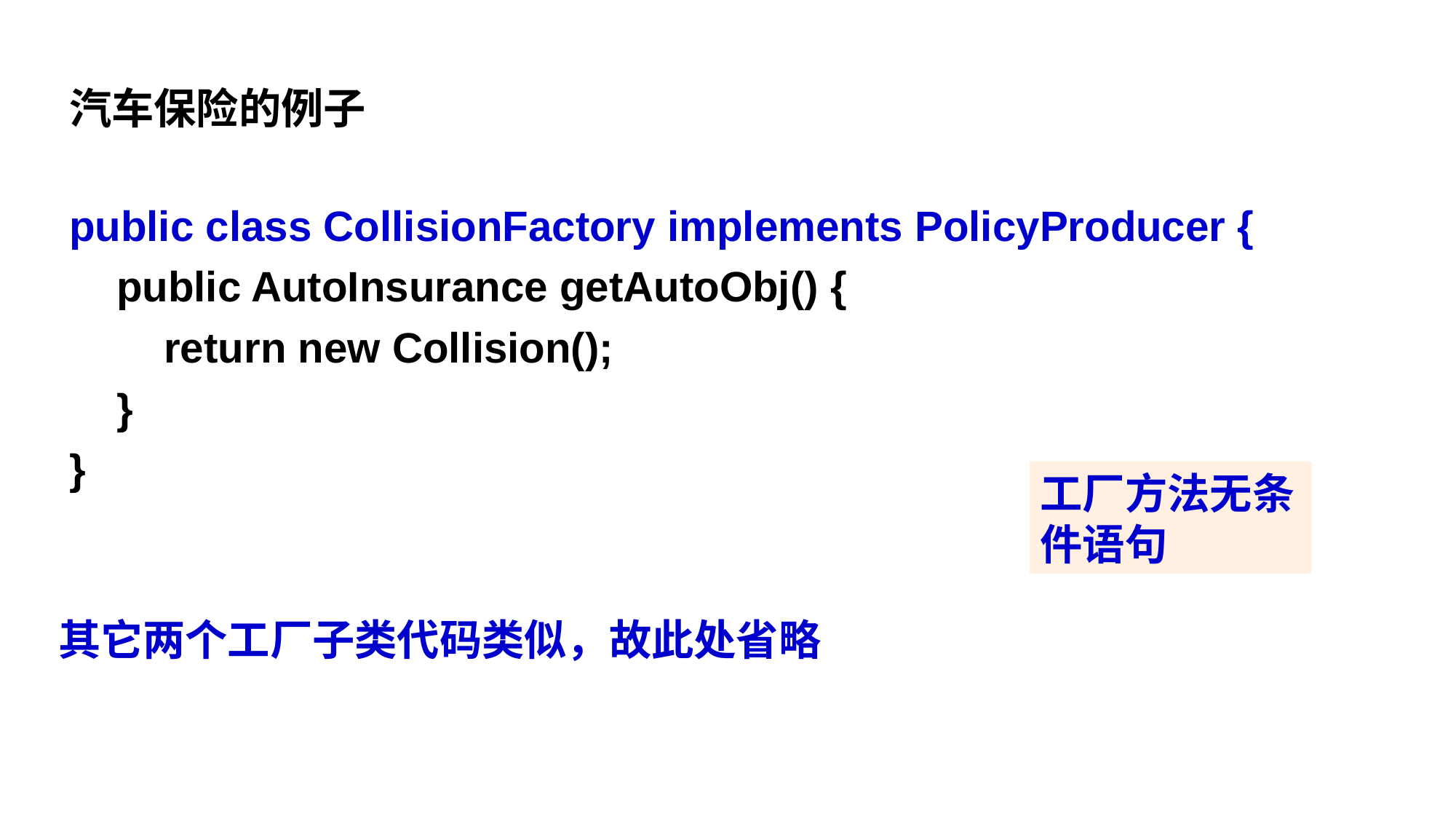

# 汽车保险的例子
public class CollisionFactory implements PolicyProducer {
    public AutoInsurance getAutoObj() {
        return new Collision();
    }
}
工厂方法无条件语句
其它两个工厂子类代码类似，故此处省略